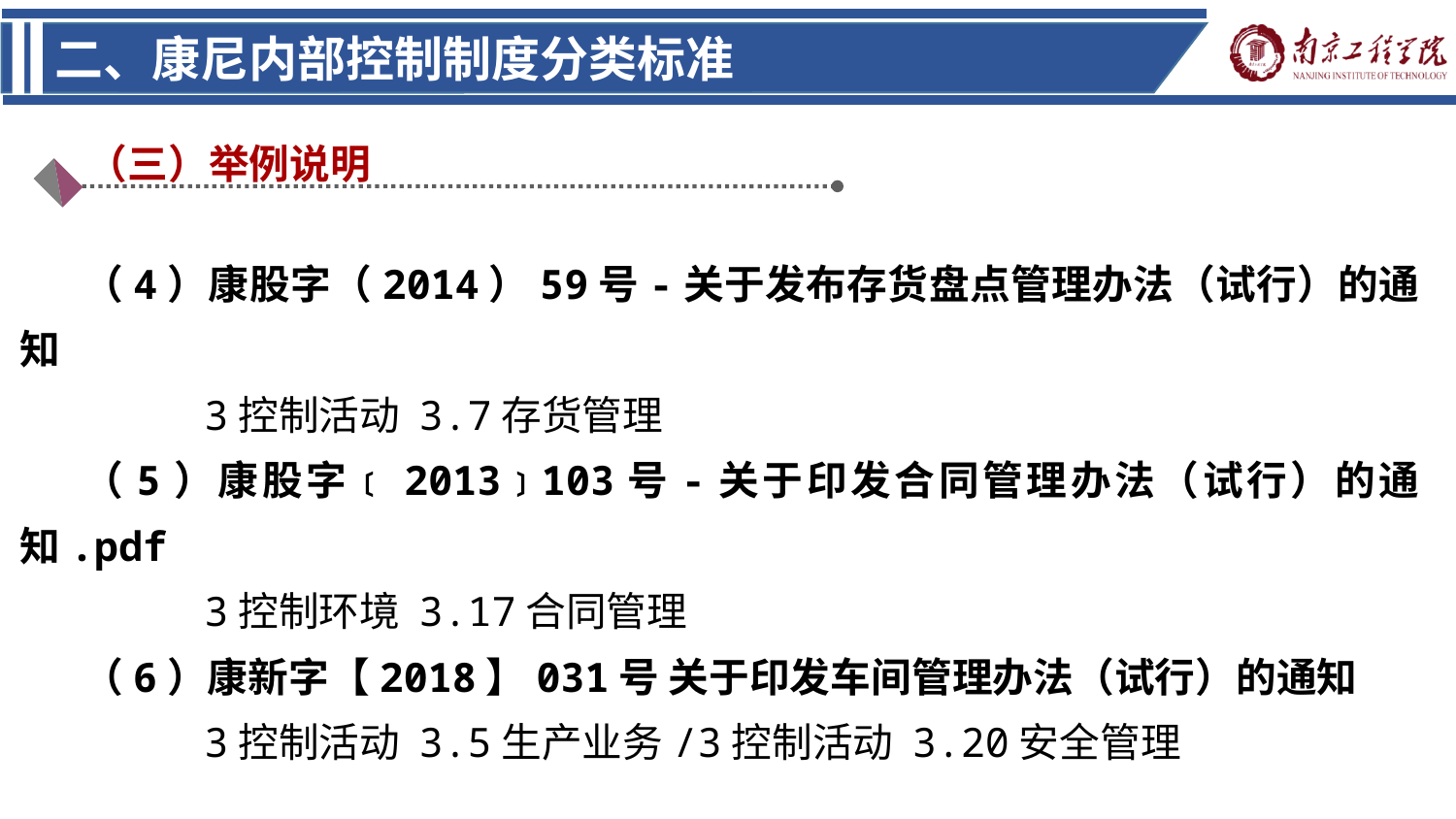

二、康尼内部控制制度分类标准
（三）举例说明

（4）康股字（2014）59号-关于发布存货盘点管理办法（试行）的通知
     3控制活动 3.7存货管理
（5）康股字﹝2013﹞103号-关于印发合同管理办法（试行）的通知.pdf
     3控制环境 3.17合同管理
（6）康新字【2018】031号 关于印发车间管理办法（试行）的通知
     3控制活动 3.5生产业务/3控制活动 3.20安全管理